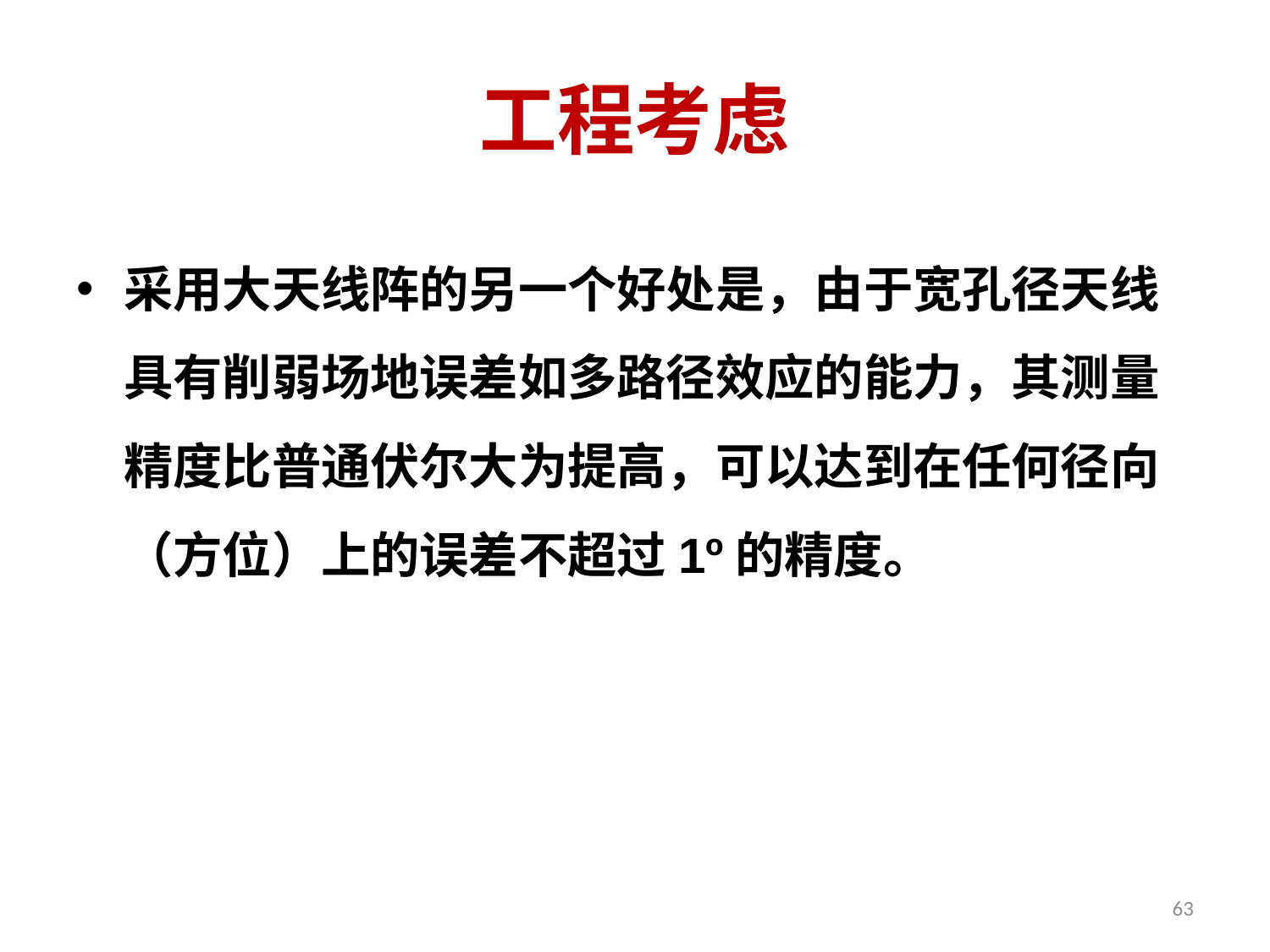

# 工程考虑
采用大天线阵的另一个好处是，由于宽孔径天线具有削弱场地误差如多路径效应的能力，其测量精度比普通伏尔大为提高，可以达到在任何径向（方位）上的误差不超过1º的精度。
63